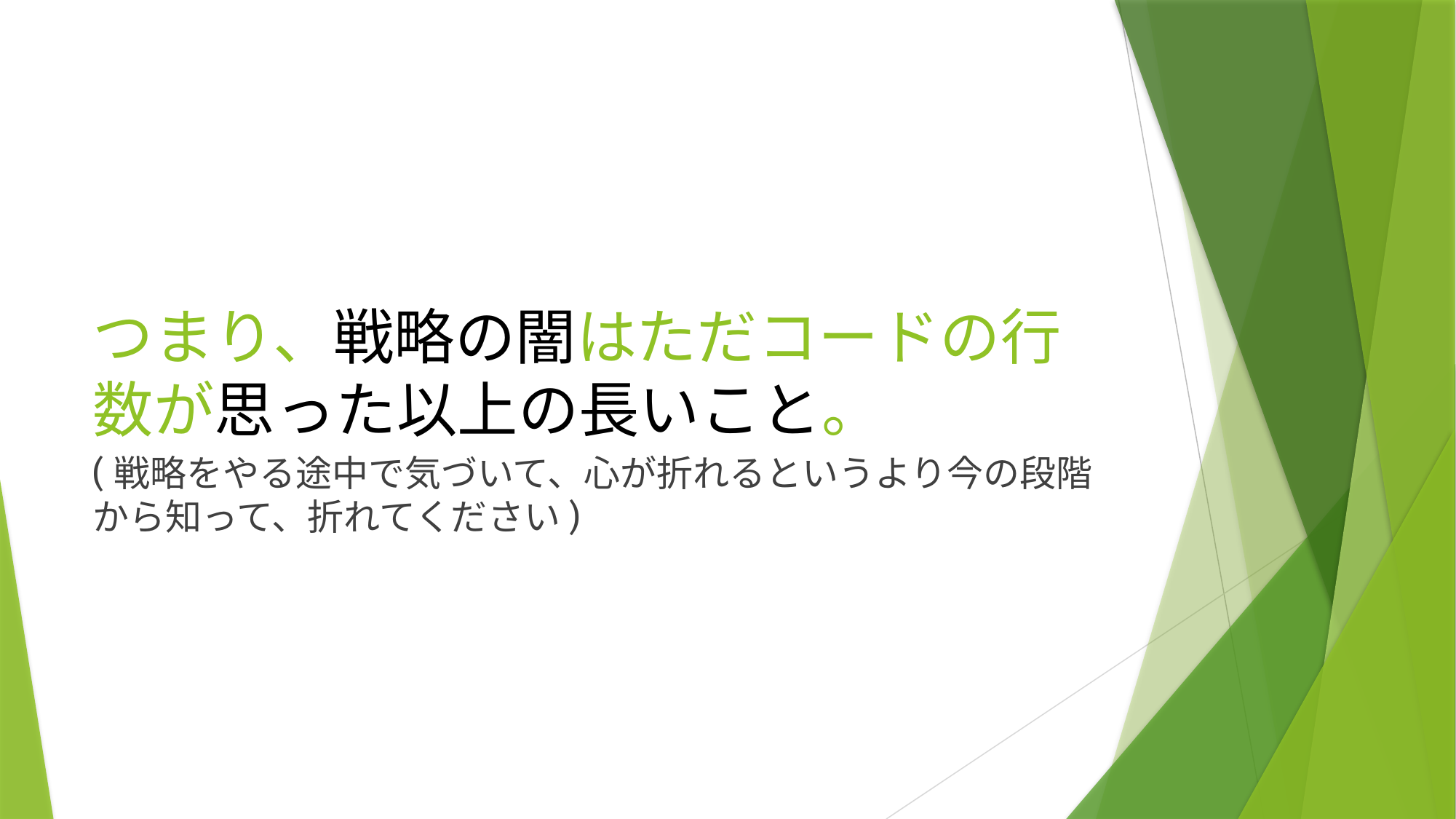

# つまり、戦略の闇はただコードの行数が思った以上の長いこと。
(戦略をやる途中で気づいて、心が折れるというより今の段階から知って、折れてください)